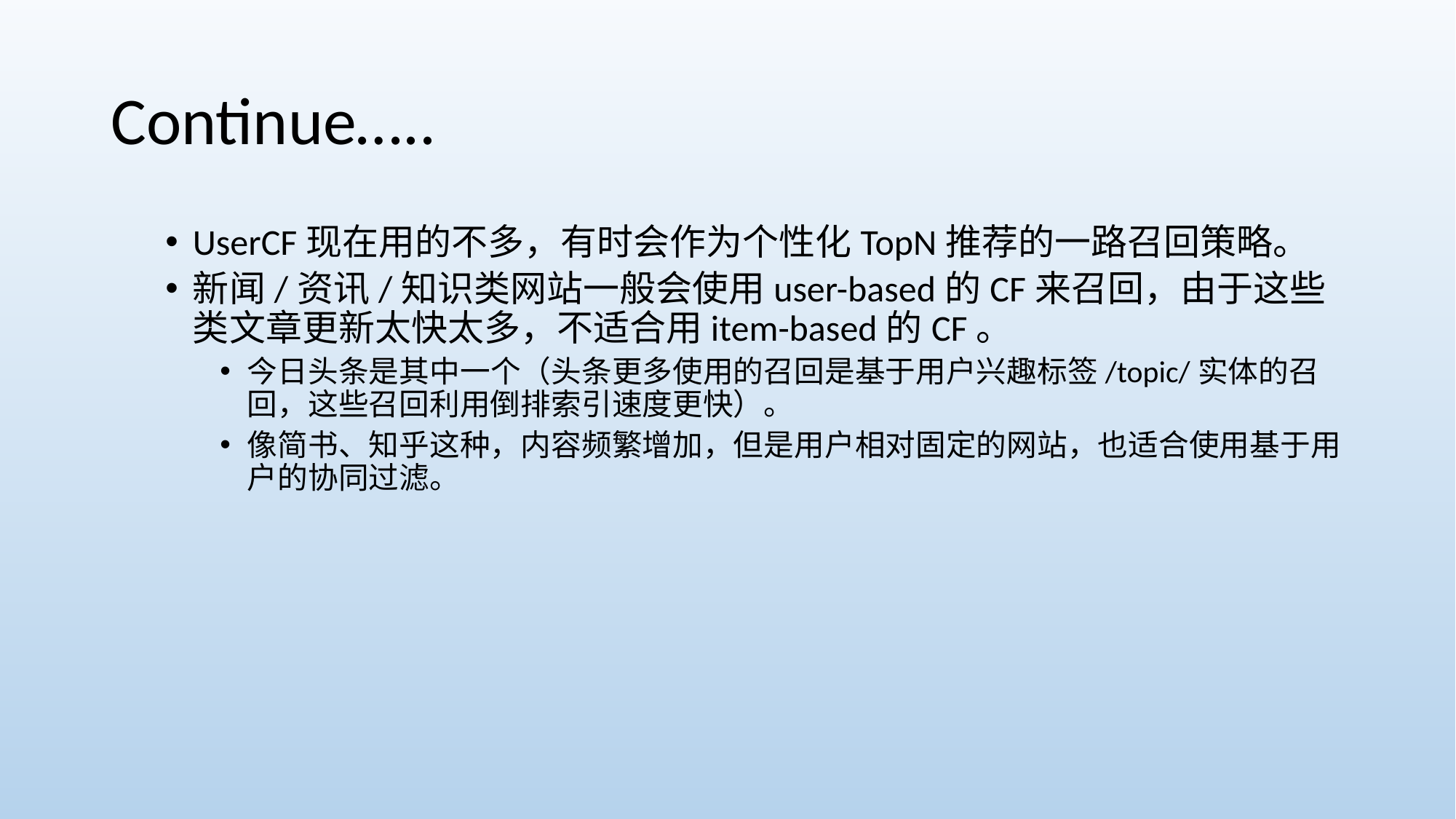

# Continue…..
UserCF现在用的不多，有时会作为个性化TopN推荐的一路召回策略。
新闻/资讯/知识类网站一般会使用user-based的CF来召回，由于这些类文章更新太快太多，不适合用item-based的CF。
今日头条是其中一个（头条更多使用的召回是基于用户兴趣标签/topic/实体的召回，这些召回利用倒排索引速度更快）。
像简书、知乎这种，内容频繁增加，但是用户相对固定的网站，也适合使用基于用户的协同过滤。